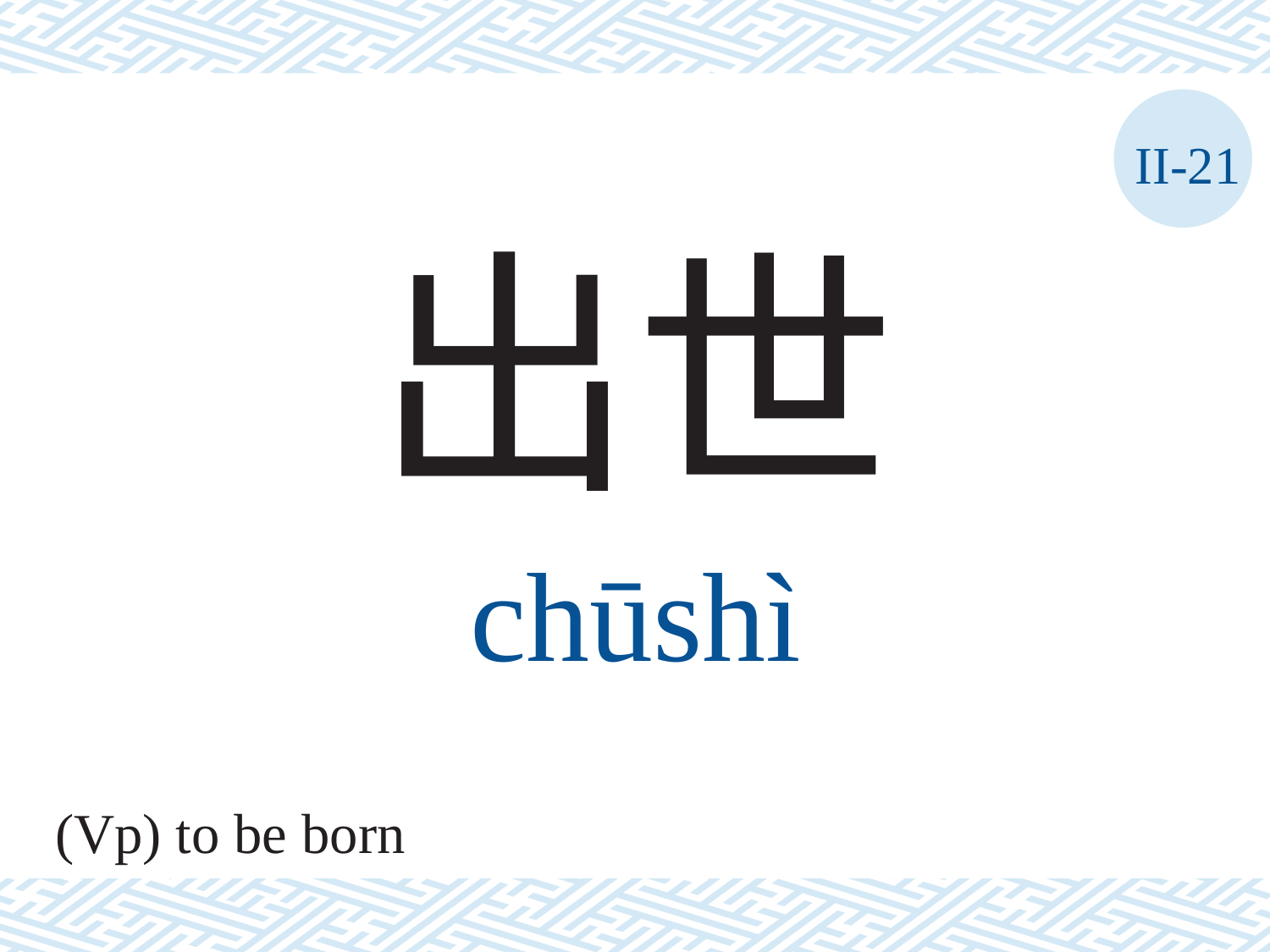

II-21
出世
chūshì
(Vp) to be born